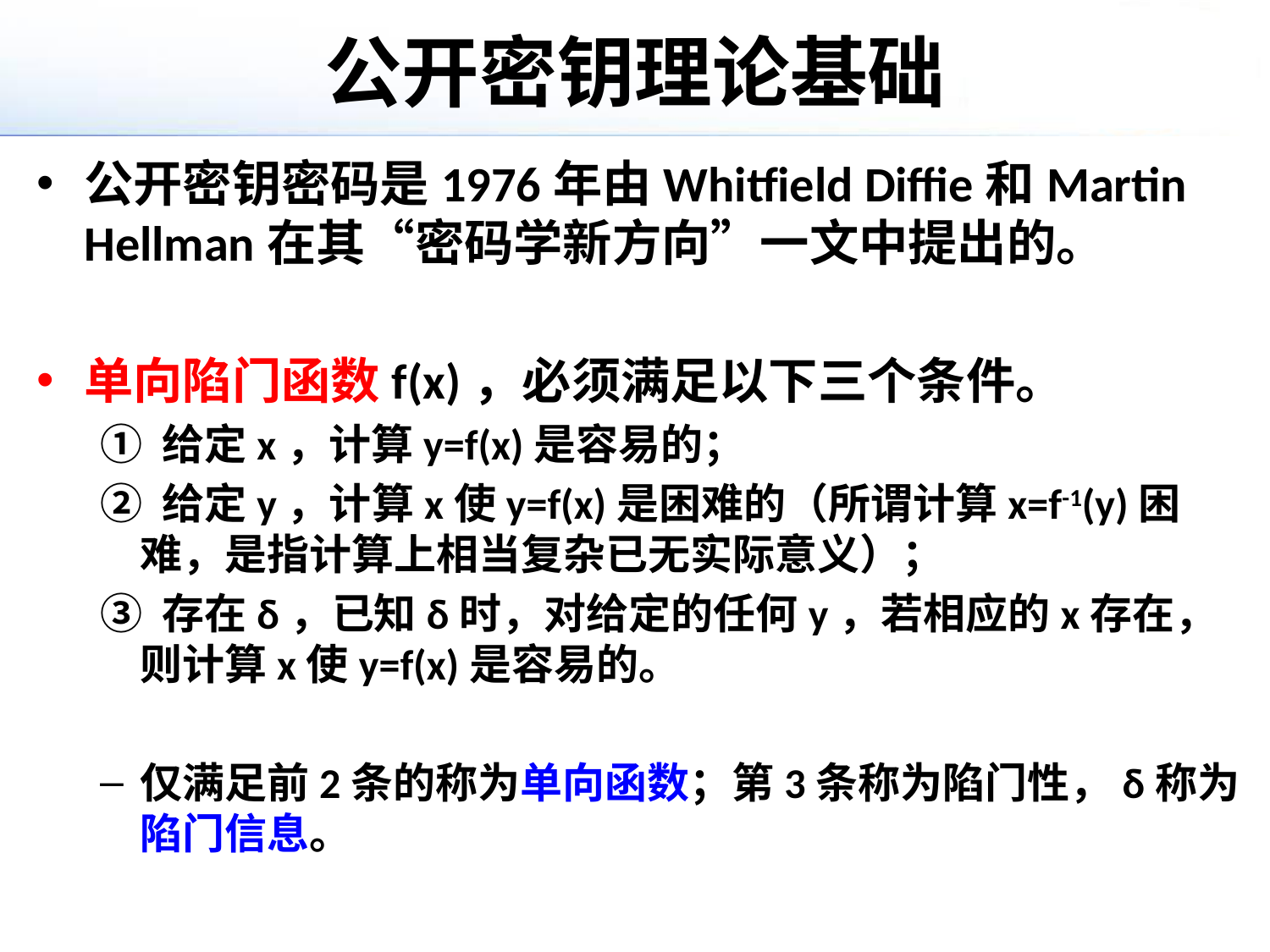

# 公开密钥理论基础
公开密钥密码是1976年由Whitfield Diffie和Martin Hellman在其“密码学新方向”一文中提出的。

单向陷门函数f(x)，必须满足以下三个条件。
① 给定x，计算y=f(x)是容易的；
② 给定y，计算x使y=f(x)是困难的（所谓计算x=f-1(y)困难，是指计算上相当复杂已无实际意义）；
③ 存在δ，已知δ时，对给定的任何y，若相应的x存在，则计算x使y=f(x)是容易的。

仅满足前2条的称为单向函数；第3条称为陷门性，δ称为陷门信息。